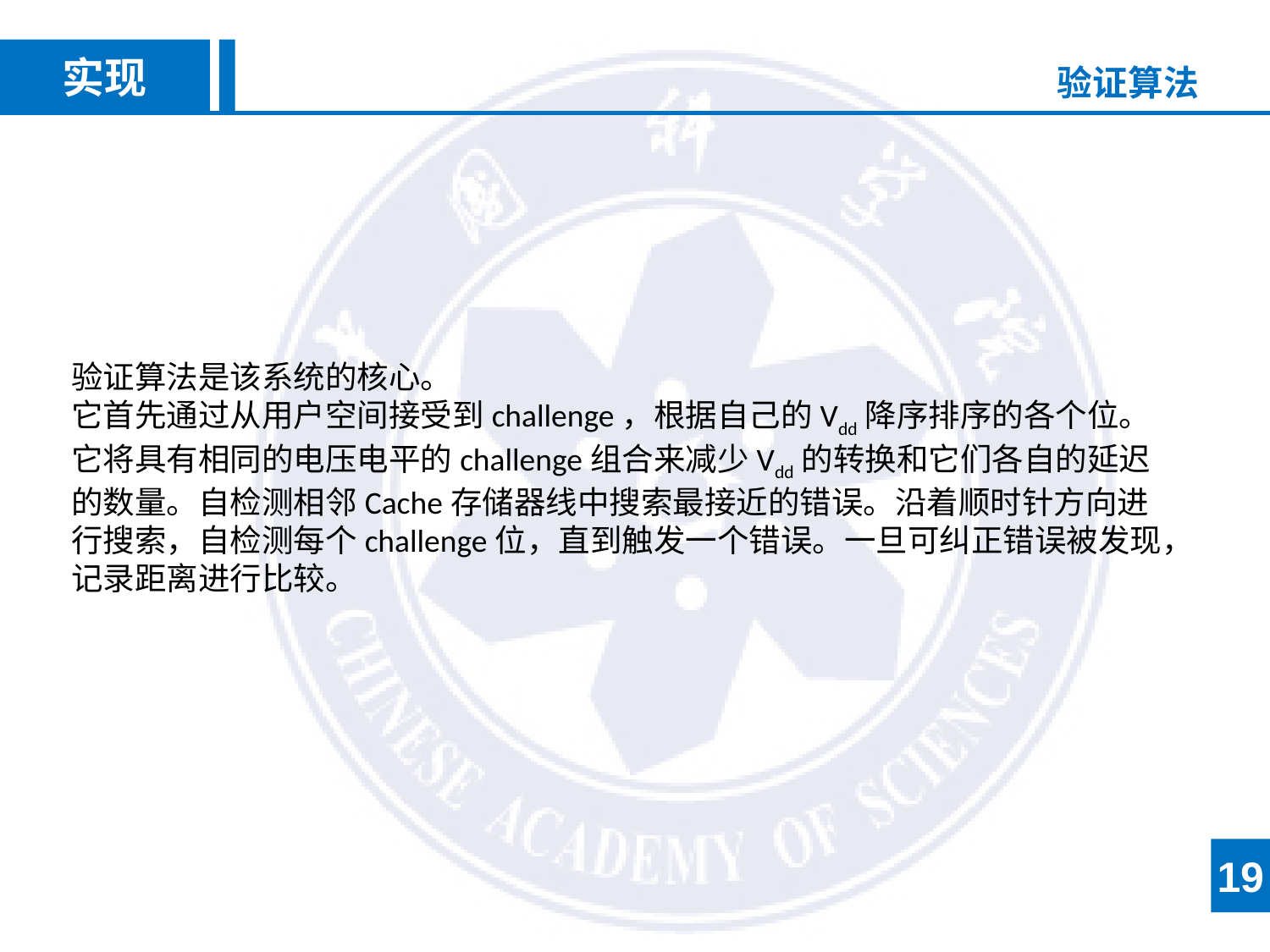

实现

验证算法
验证算法是该系统的核心。
它首先通过从用户空间接受到challenge，根据自己的Vdd降序排序的各个位。它将具有相同的电压电平的challenge组合来减少Vdd的转换和它们各自的延迟的数量。自检测相邻Cache存储器线中搜索最接近的错误。沿着顺时针方向进行搜索，自检测每个challenge位，直到触发一个错误。一旦可纠正错误被发现，记录距离进行比较。
19